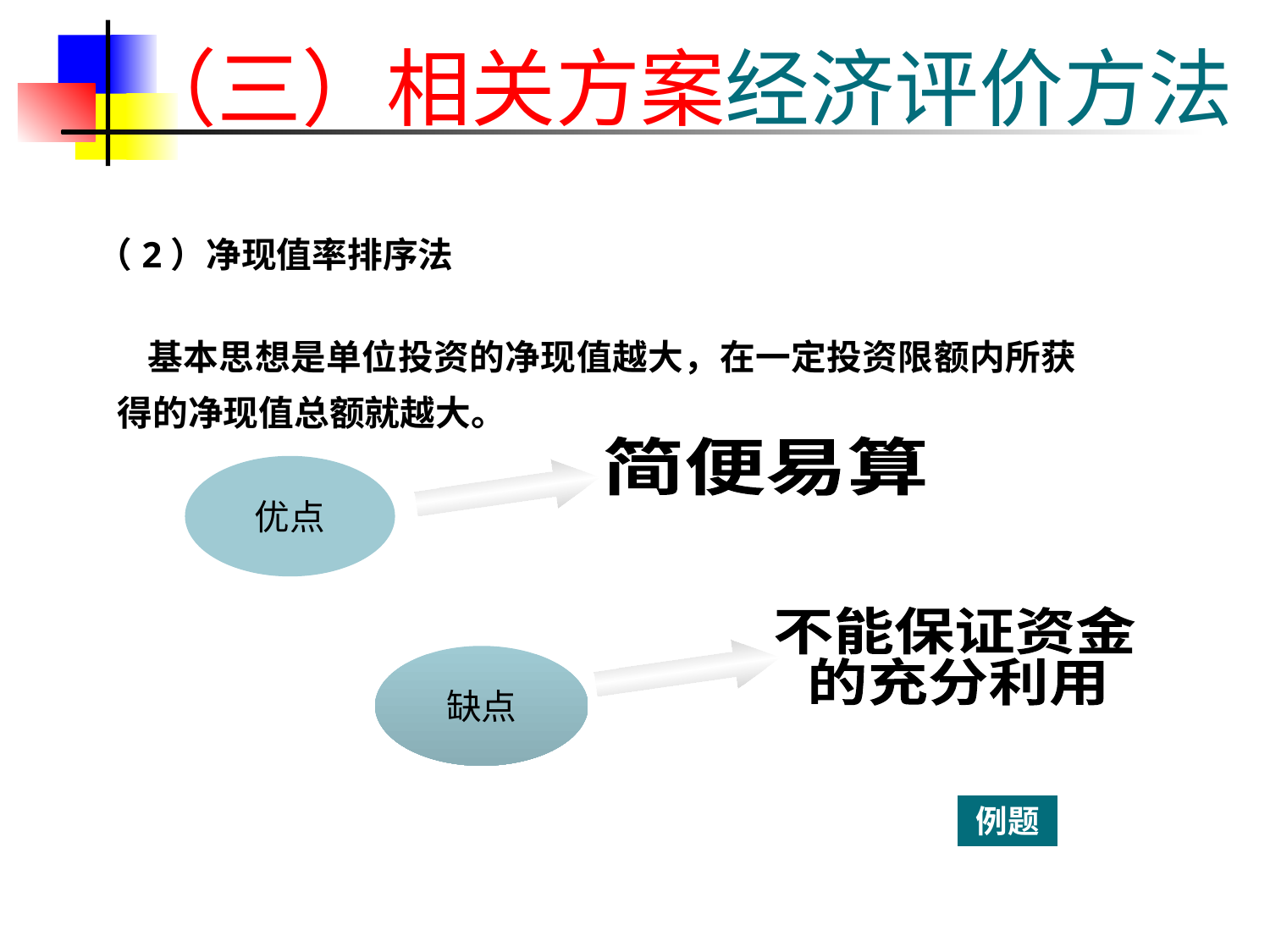

# （三）相关方案经济评价方法
（2）净现值率排序法
  基本思想是单位投资的净现值越大，在一定投资限额内所获得的净现值总额就越大。

简便易算
优点

不能保证资金
的充分利用
缺点
例题
24